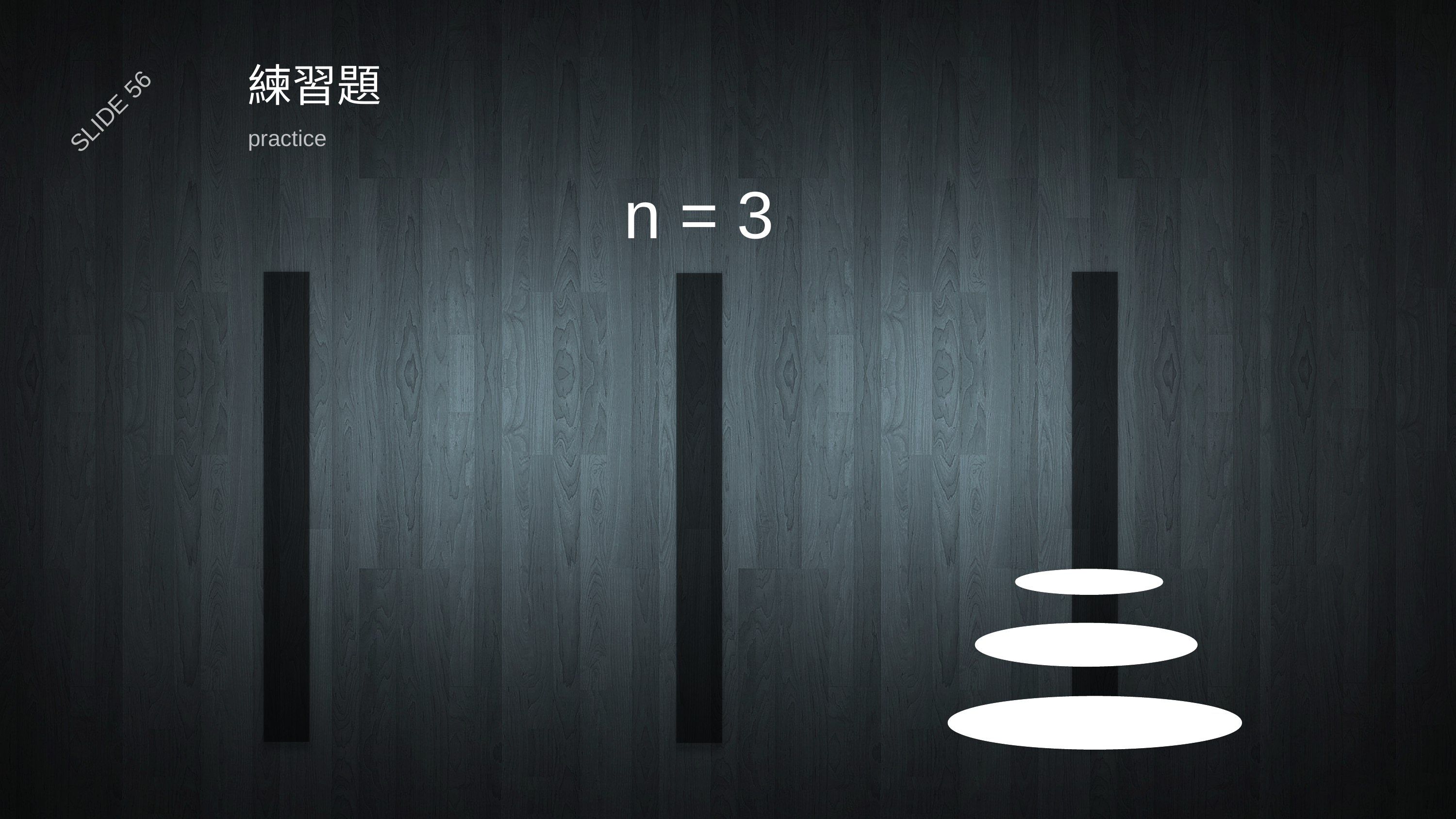

# 練習題
SLIDE 56
practice

n = 3